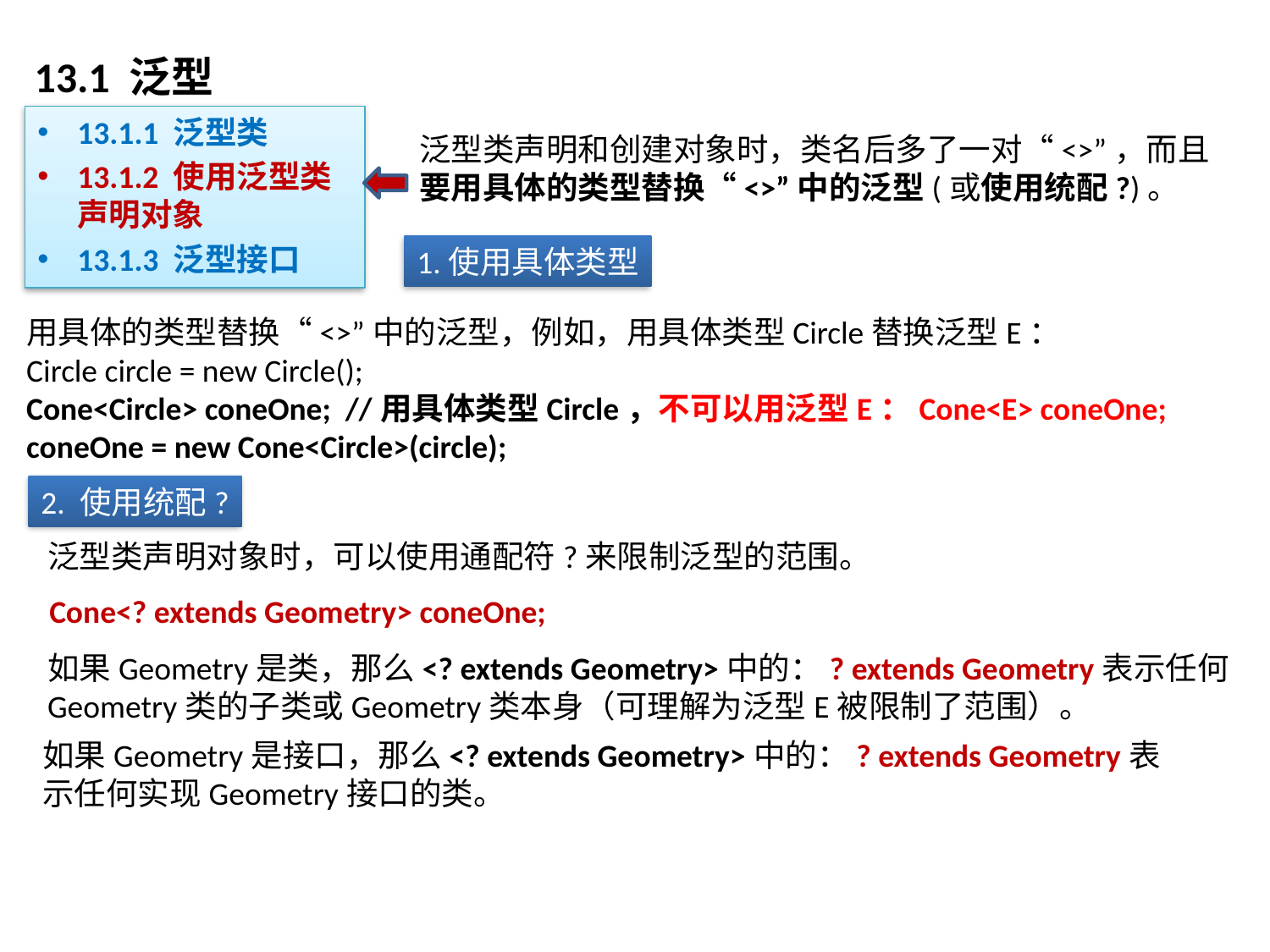

# 13.1 泛型
13.1.1 泛型类
13.1.2 使用泛型类声明对象
13.1.3 泛型接口
泛型类声明和创建对象时，类名后多了一对“<>”，而且要用具体的类型替换“<>”中的泛型(或使用统配?)。

1.使用具体类型
用具体的类型替换“<>”中的泛型，例如，用具体类型Circle替换泛型E：
Circle circle = new Circle();
Cone<Circle> coneOne;  //用具体类型Circle，不可以用泛型E：Cone<E> coneOne;
coneOne = new Cone<Circle>(circle);
2. 使用统配?
泛型类声明对象时，可以使用通配符?来限制泛型的范围。
Cone<? extends Geometry> coneOne;
如果Geometry是类，那么<? extends Geometry>中的：? extends Geometry表示任何Geometry类的子类或Geometry类本身（可理解为泛型E被限制了范围）。
如果Geometry是接口，那么<? extends Geometry>中的：? extends Geometry表示任何实现Geometry接口的类。